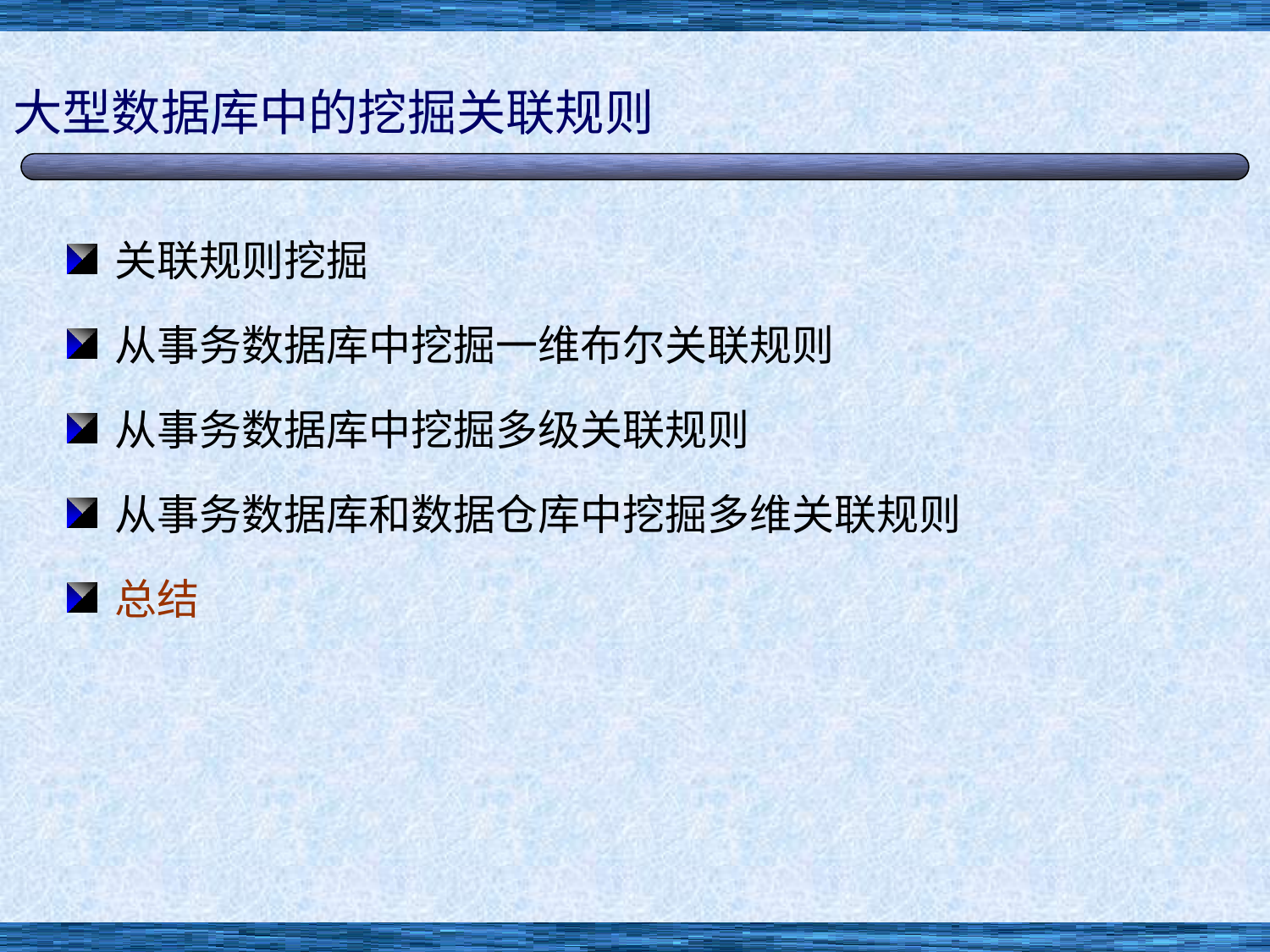

# 大型数据库中的挖掘关联规则
关联规则挖掘
从事务数据库中挖掘一维布尔关联规则
从事务数据库中挖掘多级关联规则
从事务数据库和数据仓库中挖掘多维关联规则
总结